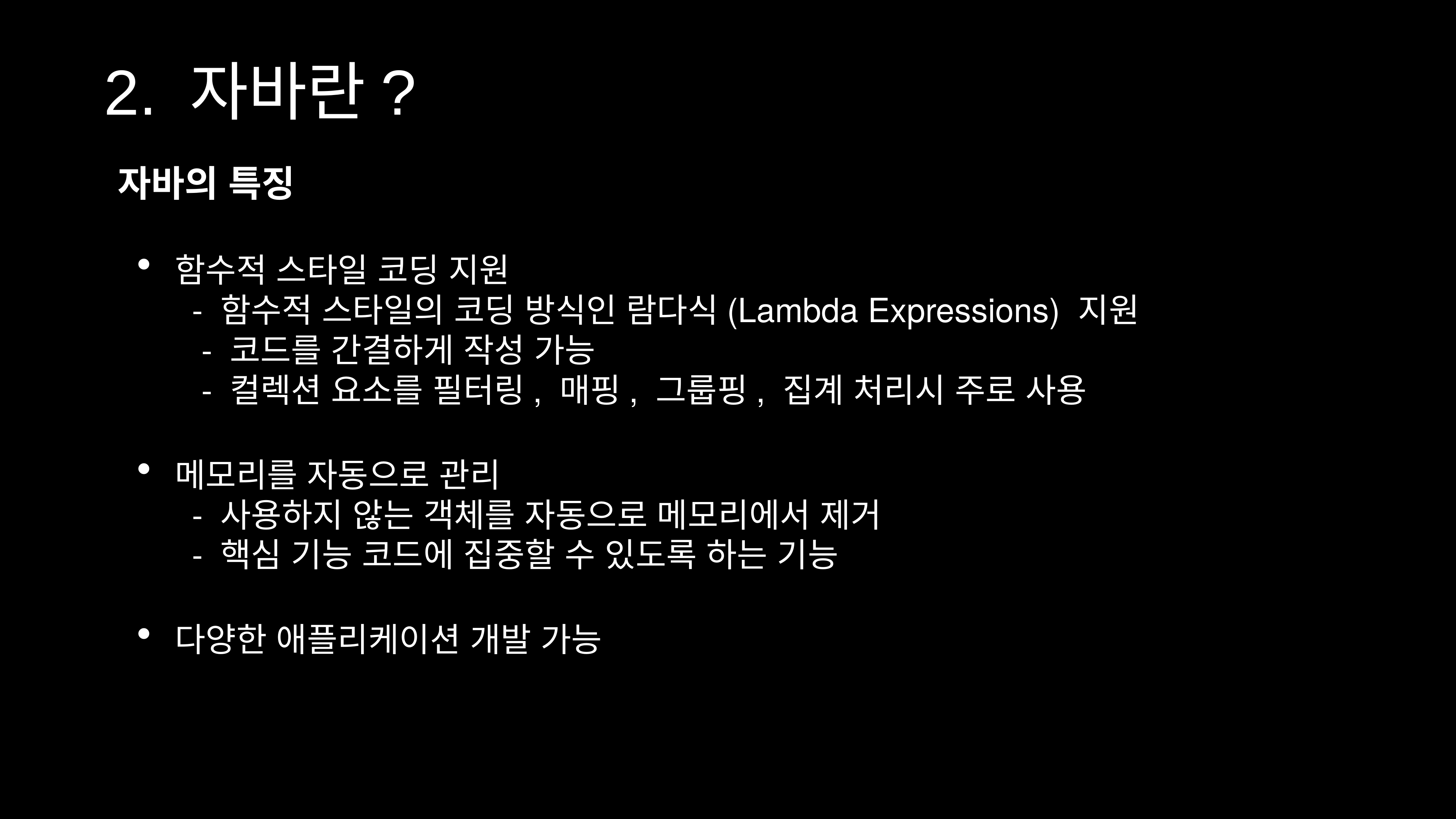

# 2. 자바란?
 자바의 특징
함수적 스타일 코딩 지원
 - 함수적 스타일의 코딩 방식인 람다식(Lambda Expressions) 지원
  - 코드를 간결하게 작성 가능
  - 컬렉션 요소를 필터링, 매핑, 그룹핑, 집계 처리시 주로 사용
메모리를 자동으로 관리
 - 사용하지 않는 객체를 자동으로 메모리에서 제거
 - 핵심 기능 코드에 집중할 수 있도록 하는 기능
다양한 애플리케이션 개발 가능